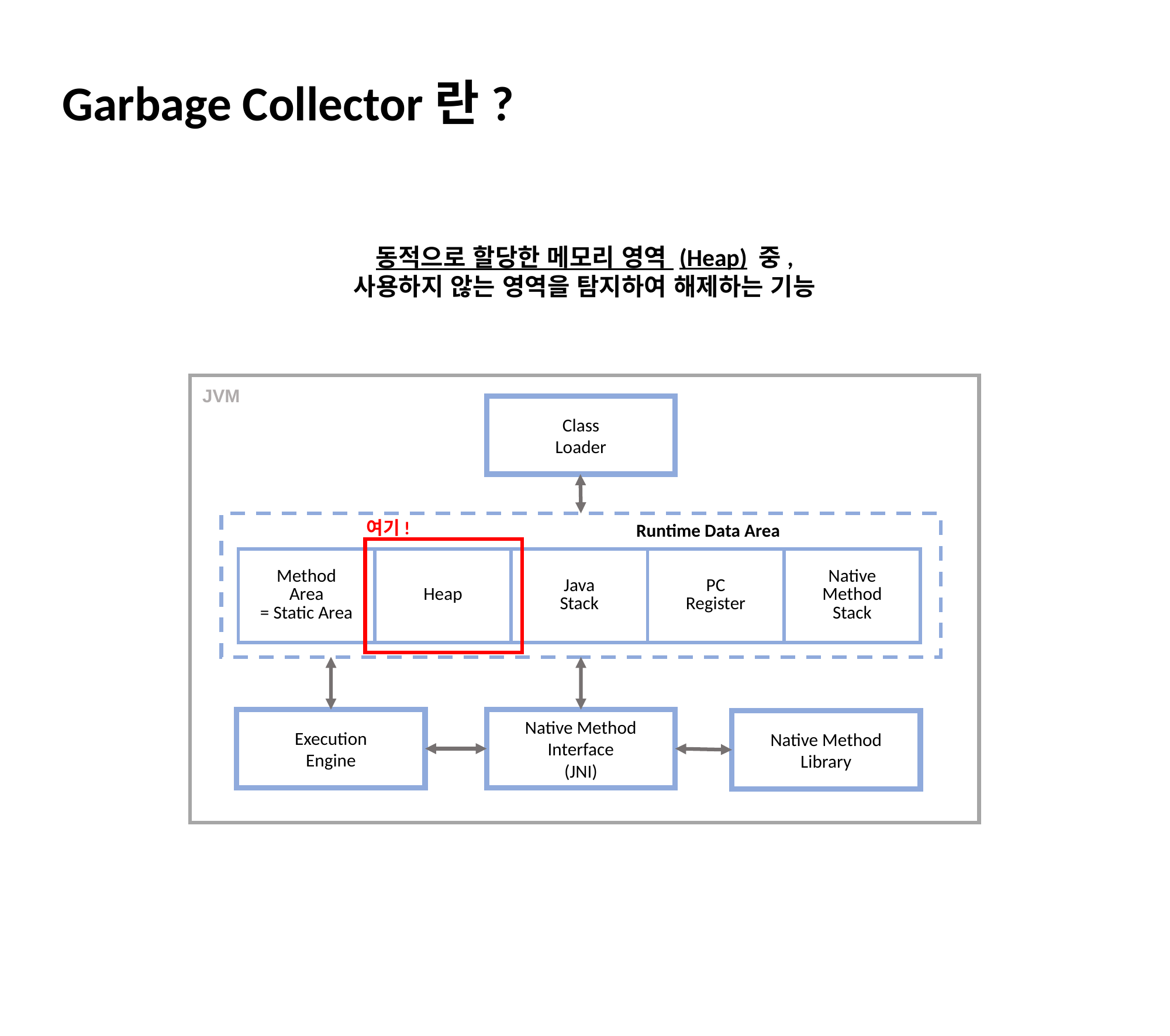

Garbage Collector란?
동적으로 할당한 메모리 영역 (Heap) 중,
사용하지 않는 영역을 탐지하여 해제하는 기능

JVM
Class
Loader
여기!

Runtime Data Area

| Method Area = Static Area | Heap | Java Stack | PC Register | Native Method Stack |
| --- | --- | --- | --- | --- |
Execution
Engine
Native Method
Interface
(JNI)
Native Method
Library